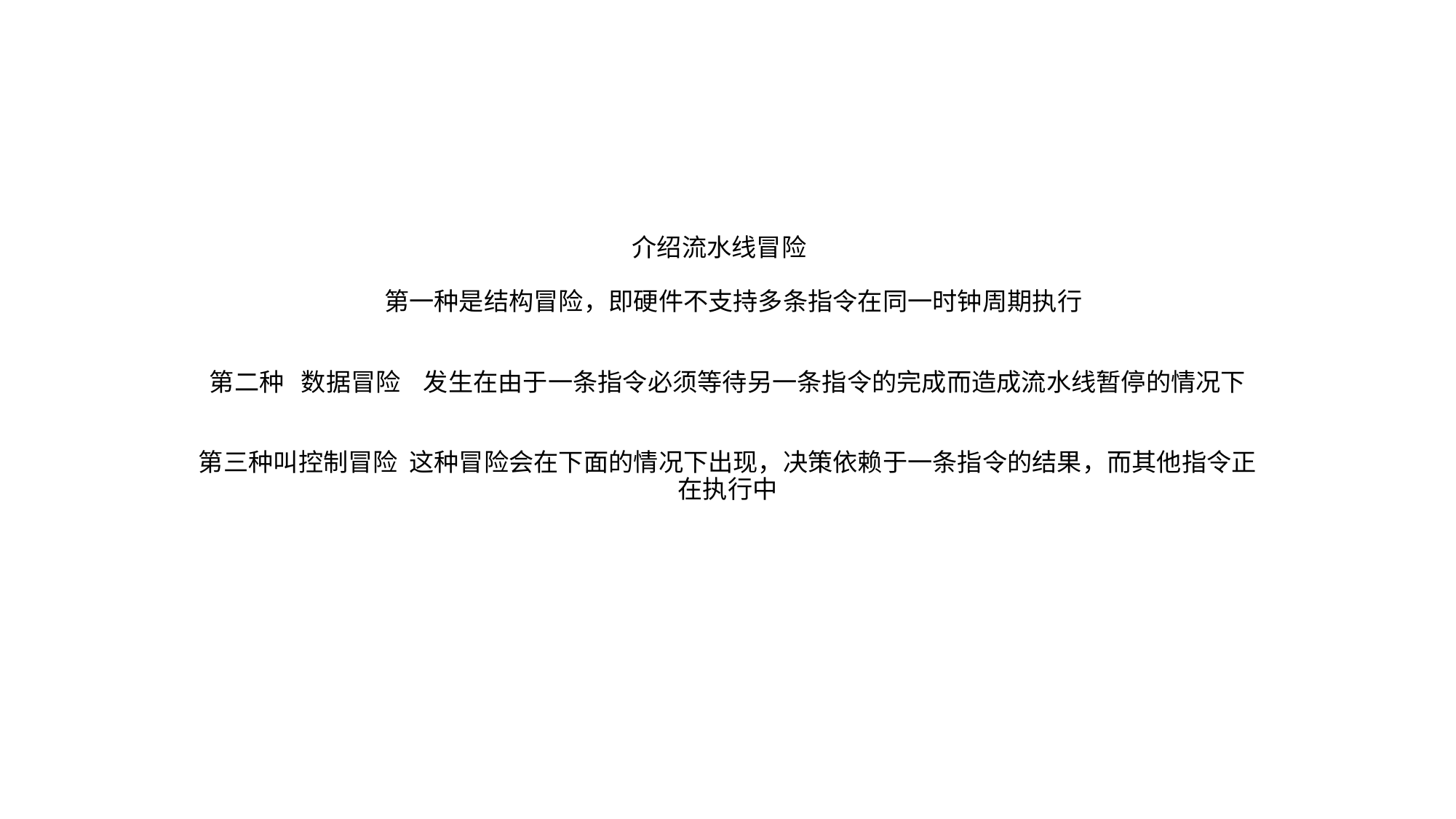

# 介绍流水线冒险 第一种是结构冒险，即硬件不支持多条指令在同一时钟周期执行 第二种   数据冒险    发生在由于一条指令必须等待另一条指令的完成而造成流水线暂停的情况下 第三种叫控制冒险  这种冒险会在下面的情况下出现，决策依赖于一条指令的结果，而其他指令正在执行中